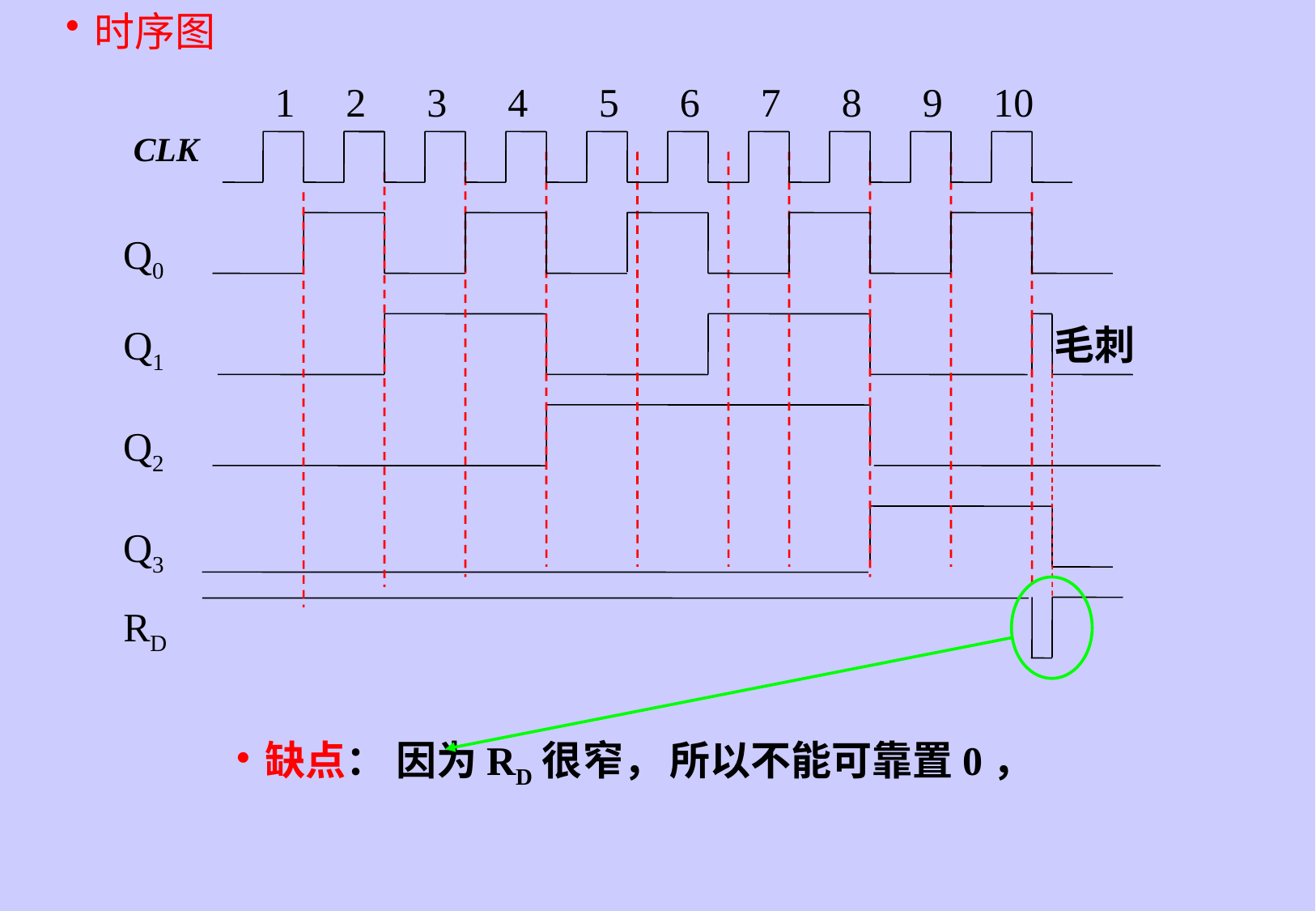

时序图
1
2
3
4
5
6
7
8
9
10
CLK

Q0

Q1

毛刺

Q2

Q3

RD

缺点： 因为RD很窄，
所以不能可靠置0，